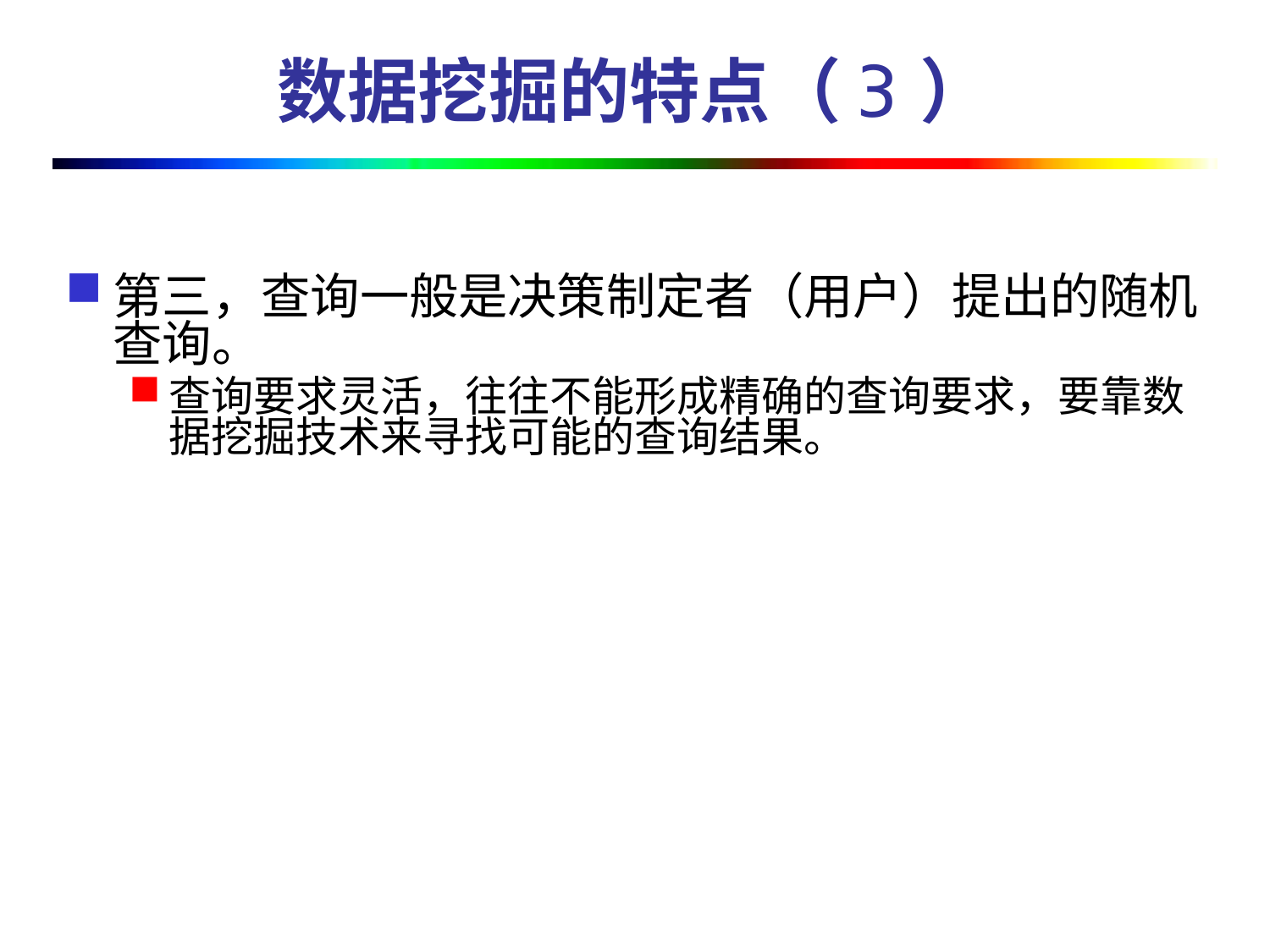

# 数据挖掘的特点（3）

第三，查询一般是决策制定者（用户）提出的随机查询。
查询要求灵活，往往不能形成精确的查询要求，要靠数据挖掘技术来寻找可能的查询结果。